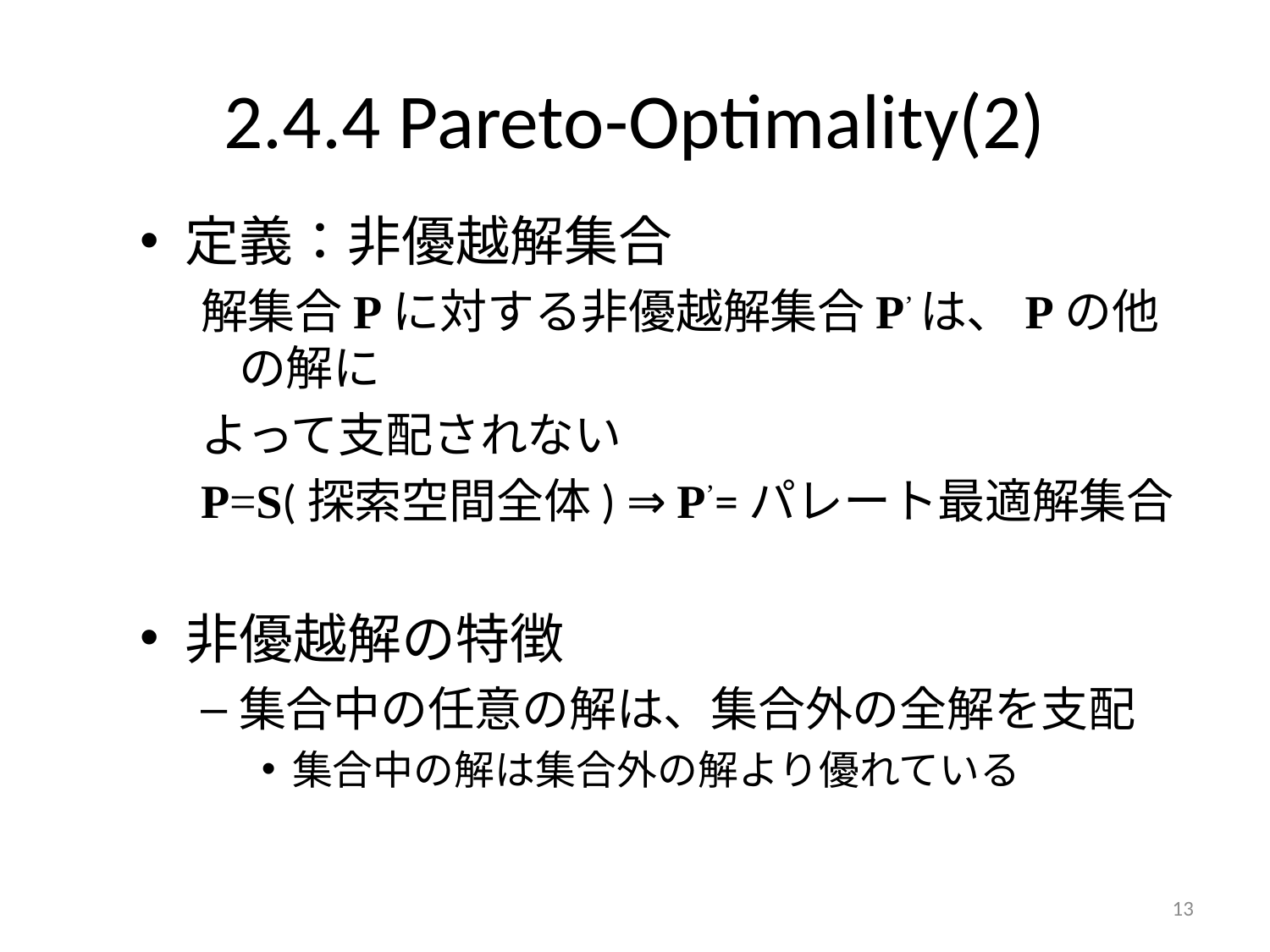

# 2.4.4 Pareto-Optimality(2)
定義：非優越解集合
解集合Pに対する非優越解集合P’は、Pの他の解に
よって支配されない
P=S(探索空間全体) ⇒ P’=パレート最適解集合

非優越解の特徴
集合中の任意の解は、集合外の全解を支配
集合中の解は集合外の解より優れている
13